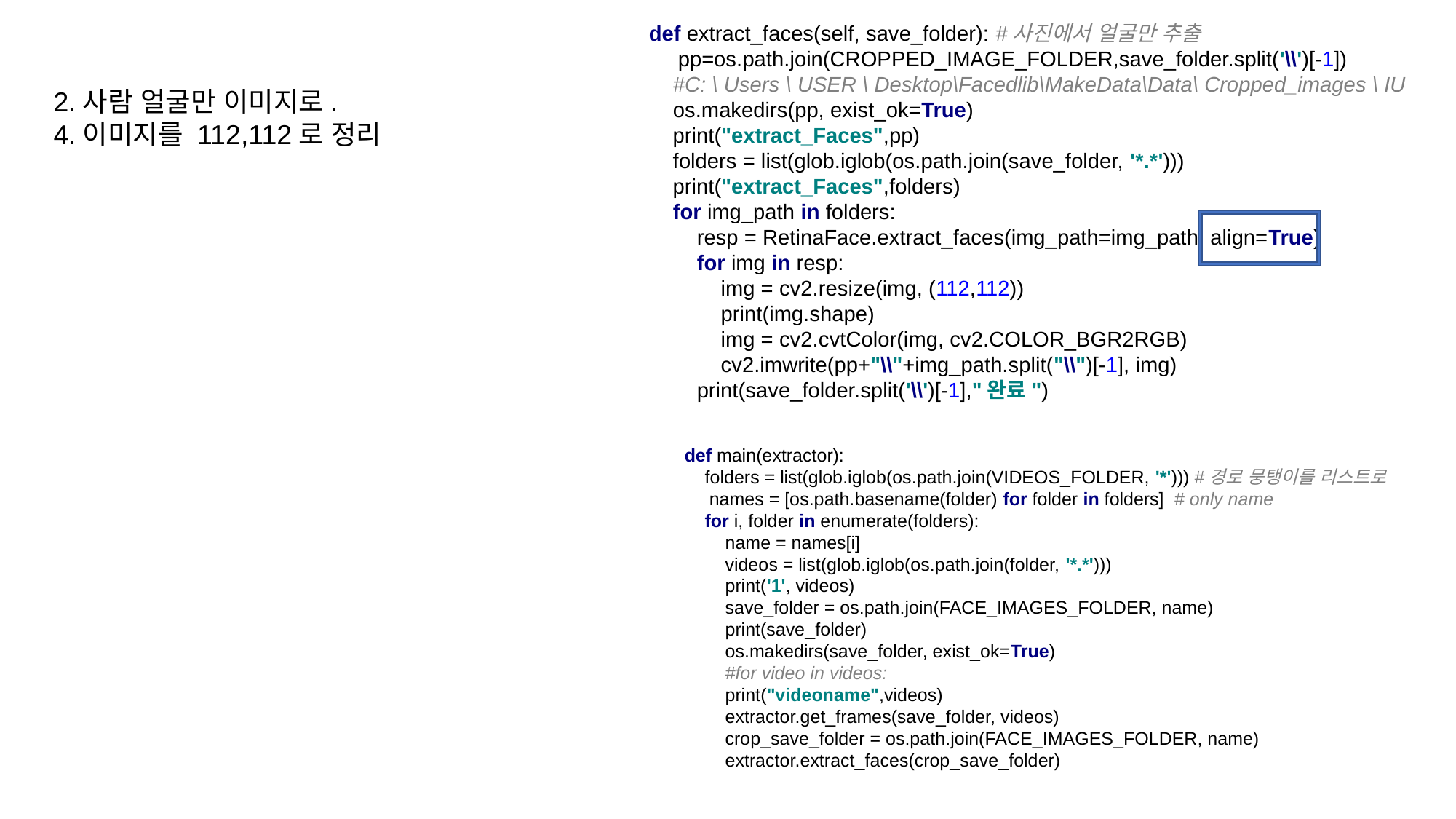

def extract_faces(self, save_folder): #사진에서 얼굴만 추출
    pp=os.path.join(CROPPED_IMAGE_FOLDER,save_folder.split('\\')[-1])
    #C: \ Users \ USER \ Desktop\Facedlib\MakeData\Data\ Cropped_images \ IU
    os.makedirs(pp, exist_ok=True)
    print("extract_Faces",pp)
    folders = list(glob.iglob(os.path.join(save_folder, '*.*')))
    print("extract_Faces",folders)
    for img_path in folders:
        resp = RetinaFace.extract_faces(img_path=img_path, align=True)
        for img in resp:
            img = cv2.resize(img, (112,112))
            print(img.shape)
            img = cv2.cvtColor(img, cv2.COLOR_BGR2RGB)
            cv2.imwrite(pp+"\\"+img_path.split("\\")[-1], img)
        print(save_folder.split('\\')[-1],"완료")
2.사람 얼굴만 이미지로.
4.이미지를 112,112로 정리

def main(extractor):
    folders = list(glob.iglob(os.path.join(VIDEOS_FOLDER, '*'))) #경로 뭉탱이를 리스트로
    names = [os.path.basename(folder) for folder in folders]  # only name
    for i, folder in enumerate(folders):
        name = names[i]
        videos = list(glob.iglob(os.path.join(folder, '*.*')))
        print('1', videos)
        save_folder = os.path.join(FACE_IMAGES_FOLDER, name)
        print(save_folder)
        os.makedirs(save_folder, exist_ok=True)
        #for video in videos:
        print("videoname",videos)
        extractor.get_frames(save_folder, videos)
        crop_save_folder = os.path.join(FACE_IMAGES_FOLDER, name)
        extractor.extract_faces(crop_save_folder)